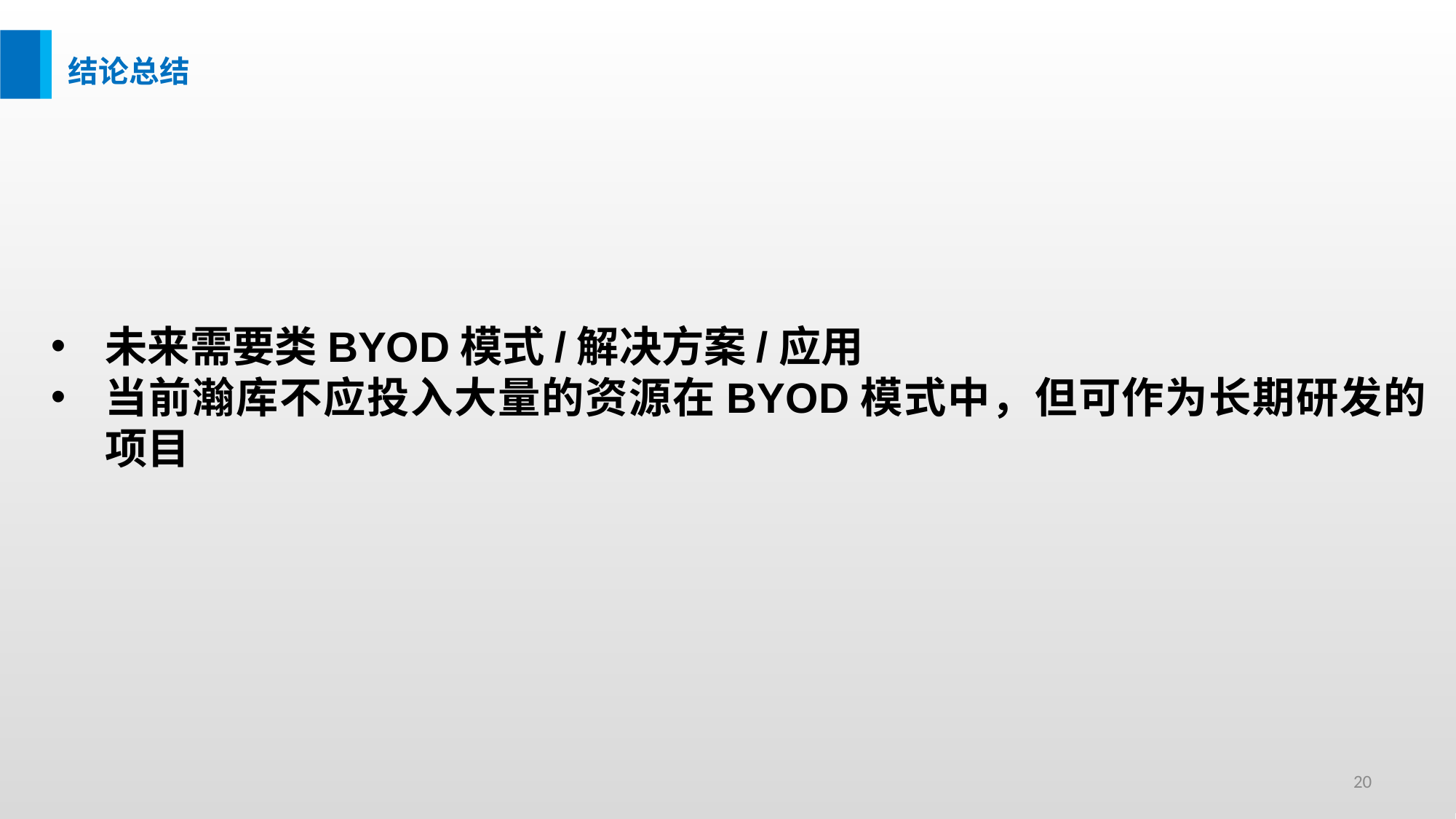

结论总结

未来需要类BYOD模式/解决方案/应用
当前瀚库不应投入大量的资源在BYOD模式中，但可作为长期研发的项目

20